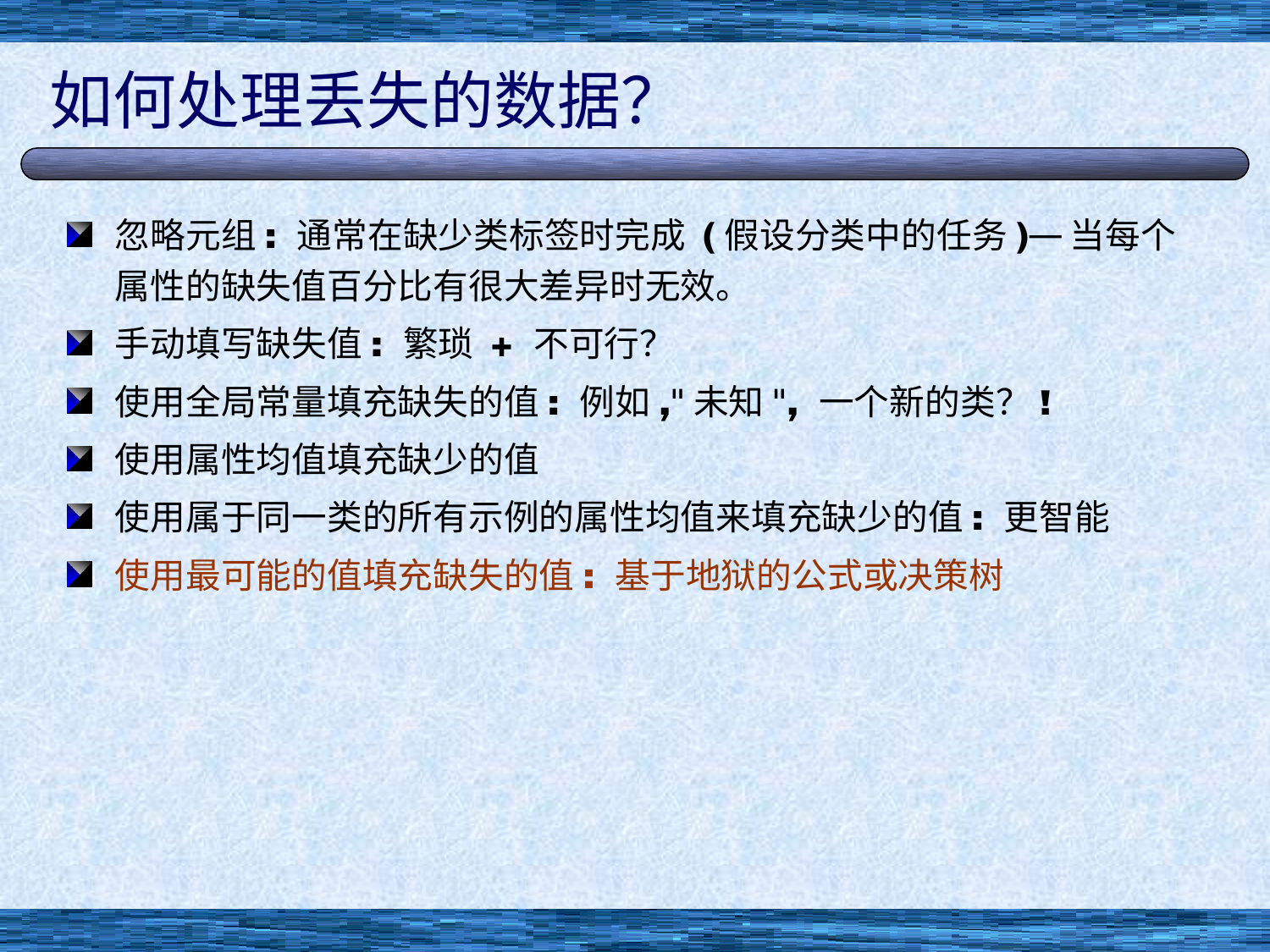

# 如何处理丢失的数据？
忽略元组: 通常在缺少类标签时完成 (假设分类中的任务)—当每个属性的缺失值百分比有很大差异时无效。
手动填写缺失值: 繁琐 + 不可行？
使用全局常量填充缺失的值: 例如,"未知", 一个新的类？!
使用属性均值填充缺少的值
使用属于同一类的所有示例的属性均值来填充缺少的值: 更智能
使用最可能的值填充缺失的值: 基于地狱的公式或决策树